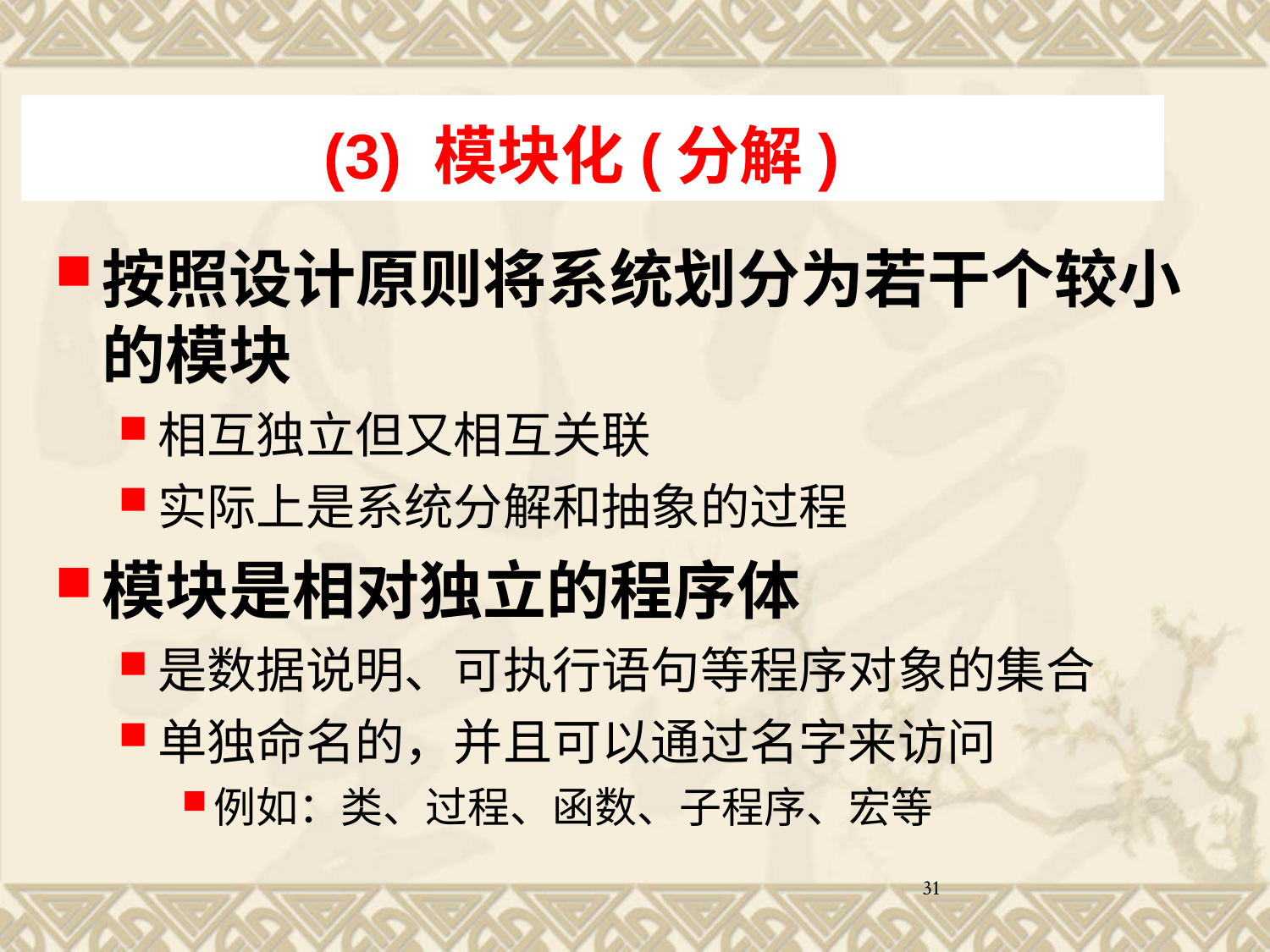

(3) 模块化(分解)
按照设计原则将系统划分为若干个较小的模块
相互独立但又相互关联
实际上是系统分解和抽象的过程
模块是相对独立的程序体
是数据说明、可执行语句等程序对象的集合
单独命名的，并且可以通过名字来访问
例如：类、过程、函数、子程序、宏等
31